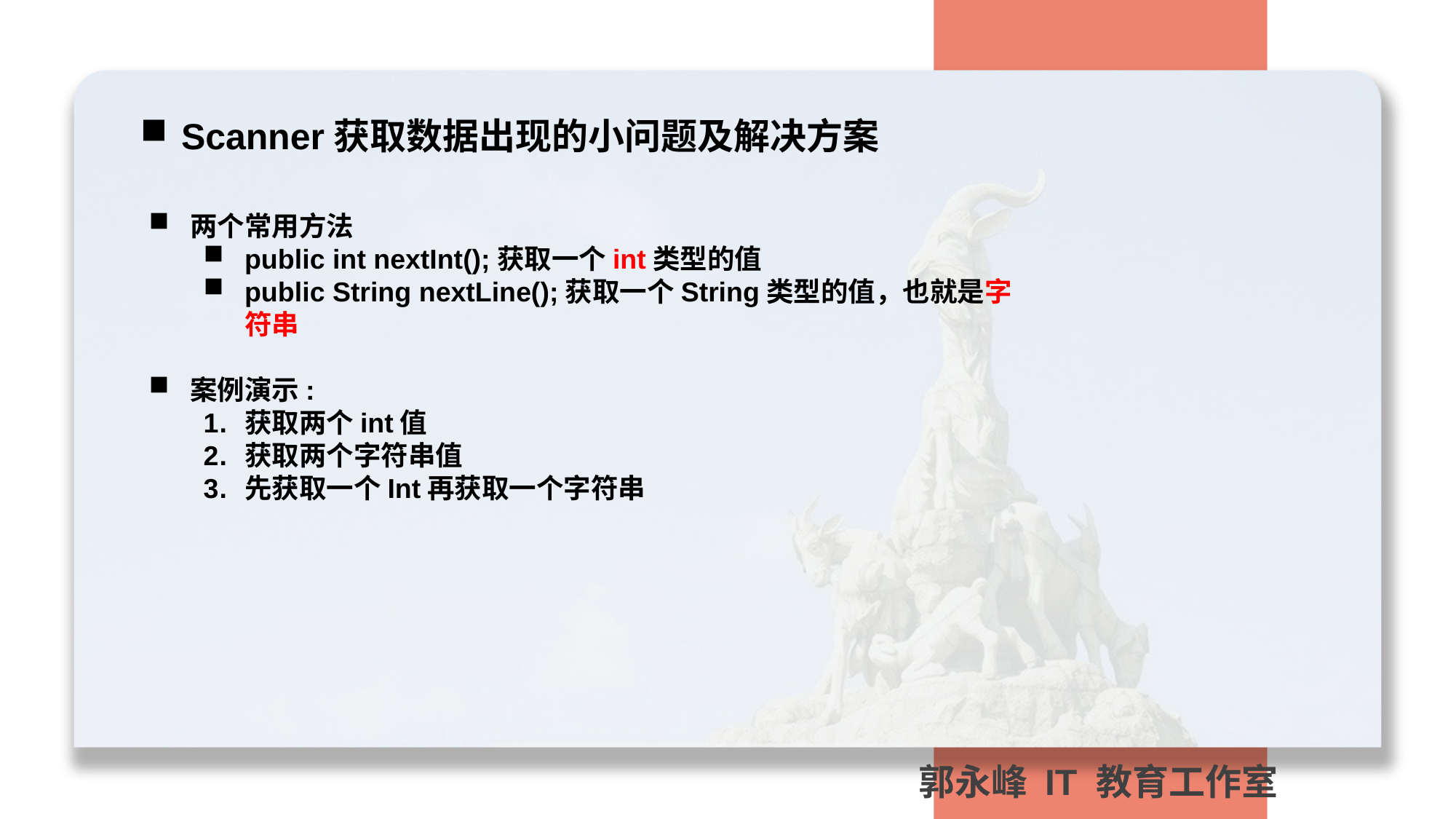

Scanner获取数据出现的小问题及解决方案
两个常用方法
public int nextInt();获取一个int类型的值
public String nextLine();获取一个String类型的值，也就是字符串

案例演示:
获取两个int值
获取两个字符串值
先获取一个Int再获取一个字符串